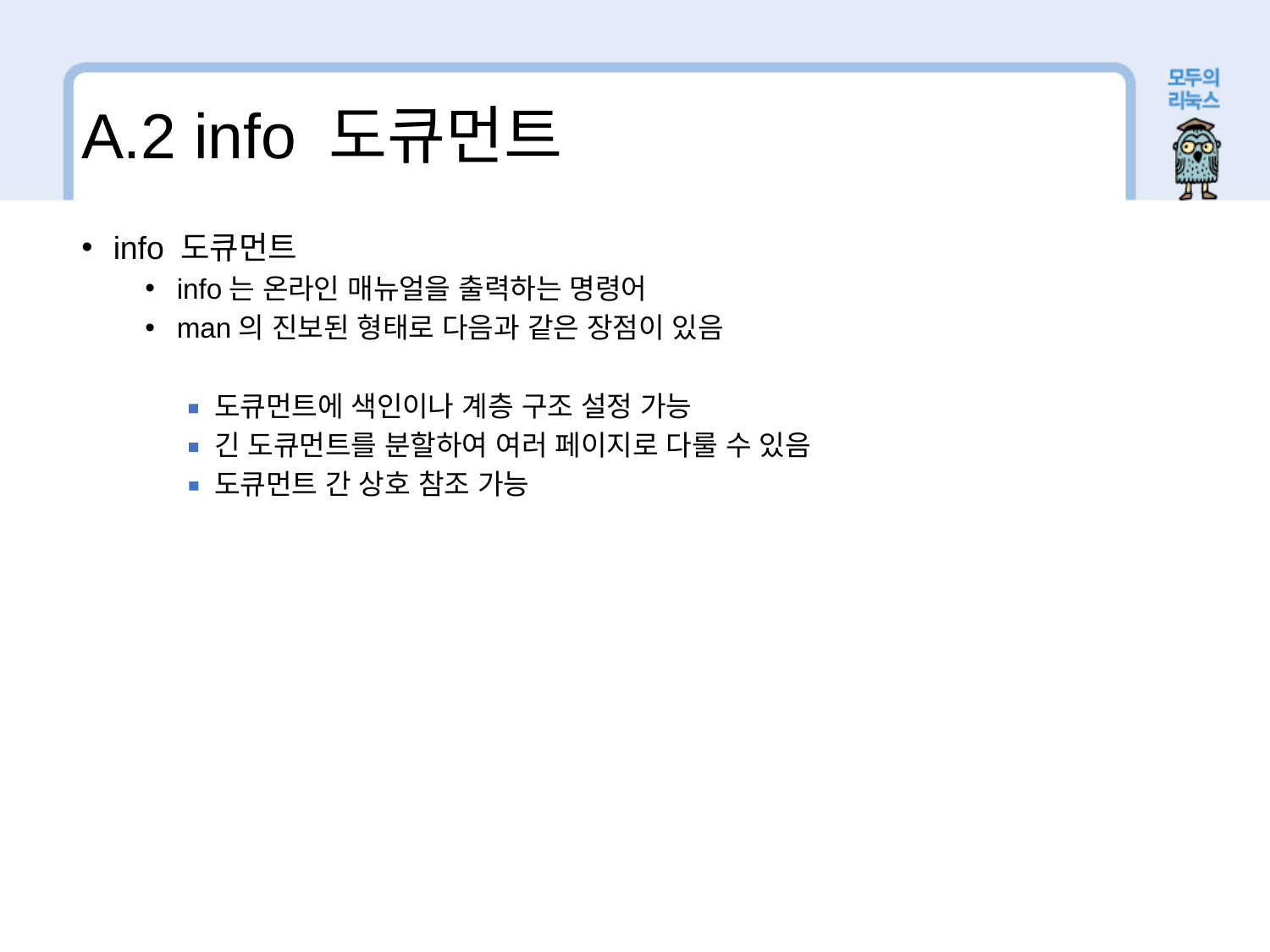

A.2 info 도큐먼트
info 도큐먼트
info는 온라인 매뉴얼을 출력하는 명령어
man의 진보된 형태로 다음과 같은 장점이 있음

        도큐먼트에 색인이나 계층 구조 설정 가능
        긴 도큐먼트를 분할하여 여러 페이지로 다룰 수 있음
        도큐먼트 간 상호 참조 가능